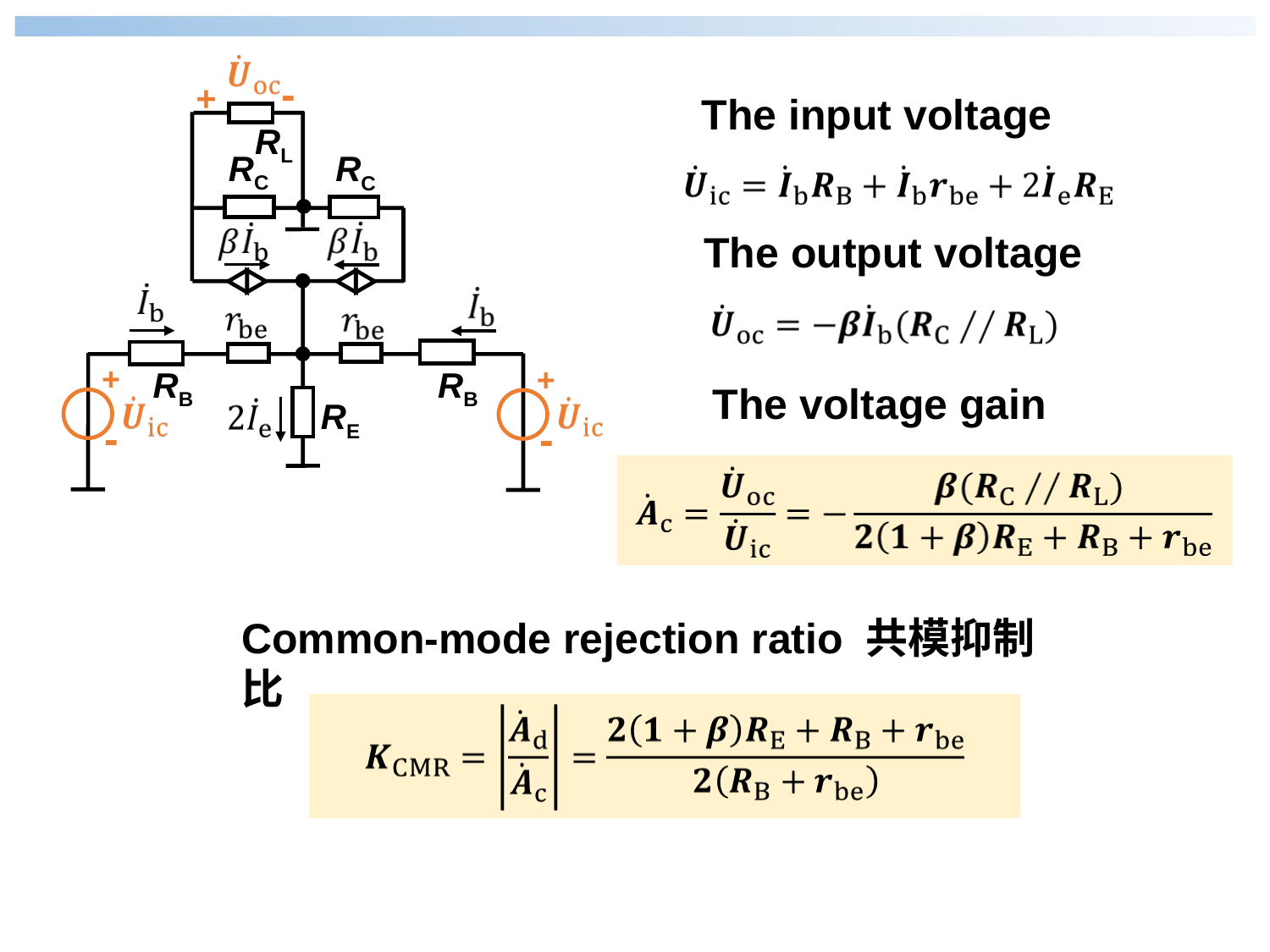

-
+

RC

RB

RC

RE

+

-

RL

+
RB

-

The input voltage

The output voltage

The voltage gain

Common-mode rejection ratio 共模抑制比